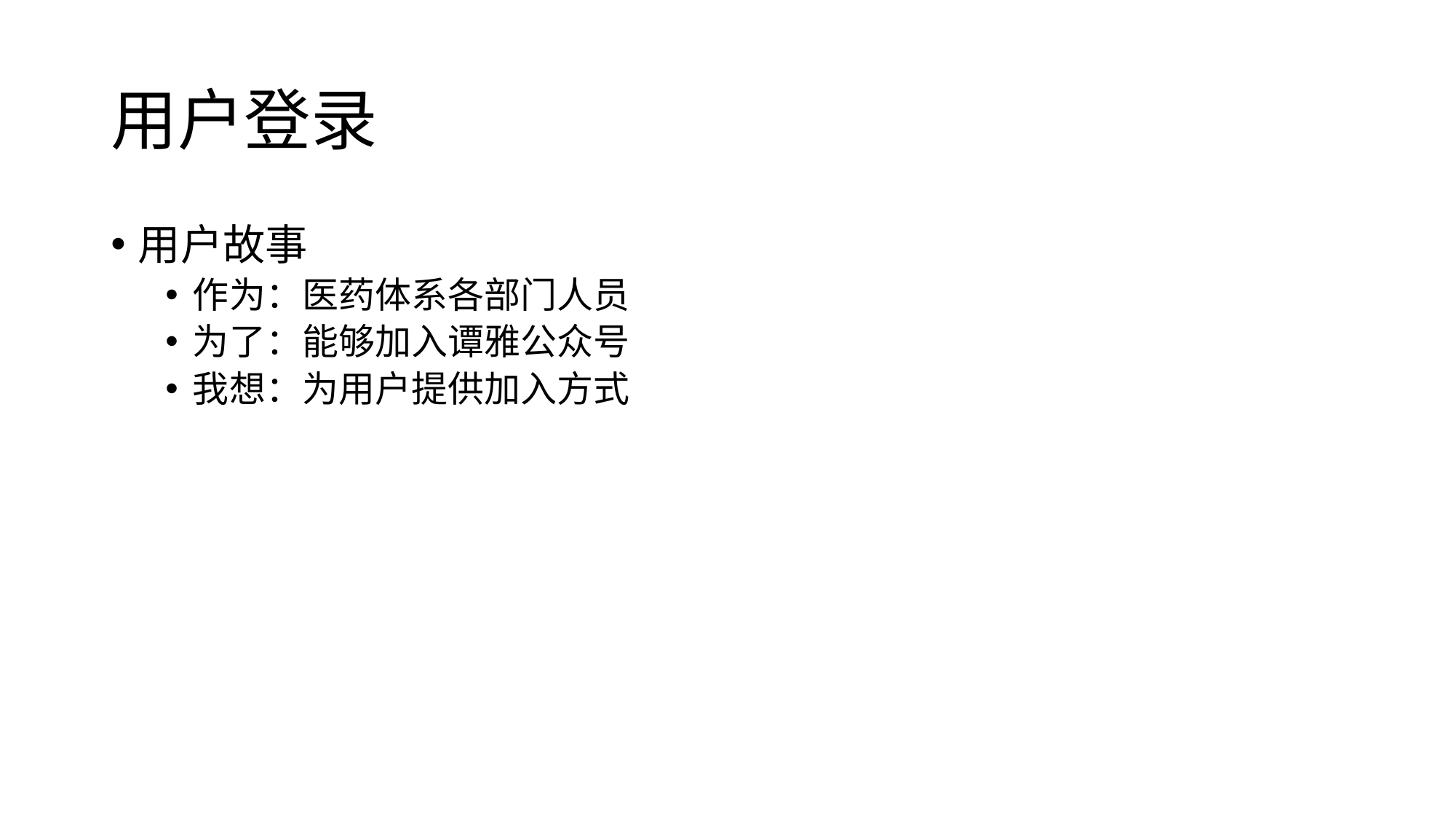

# 用户登录
用户故事
作为：医药体系各部门人员
为了：能够加入谭雅公众号
我想：为用户提供加入方式